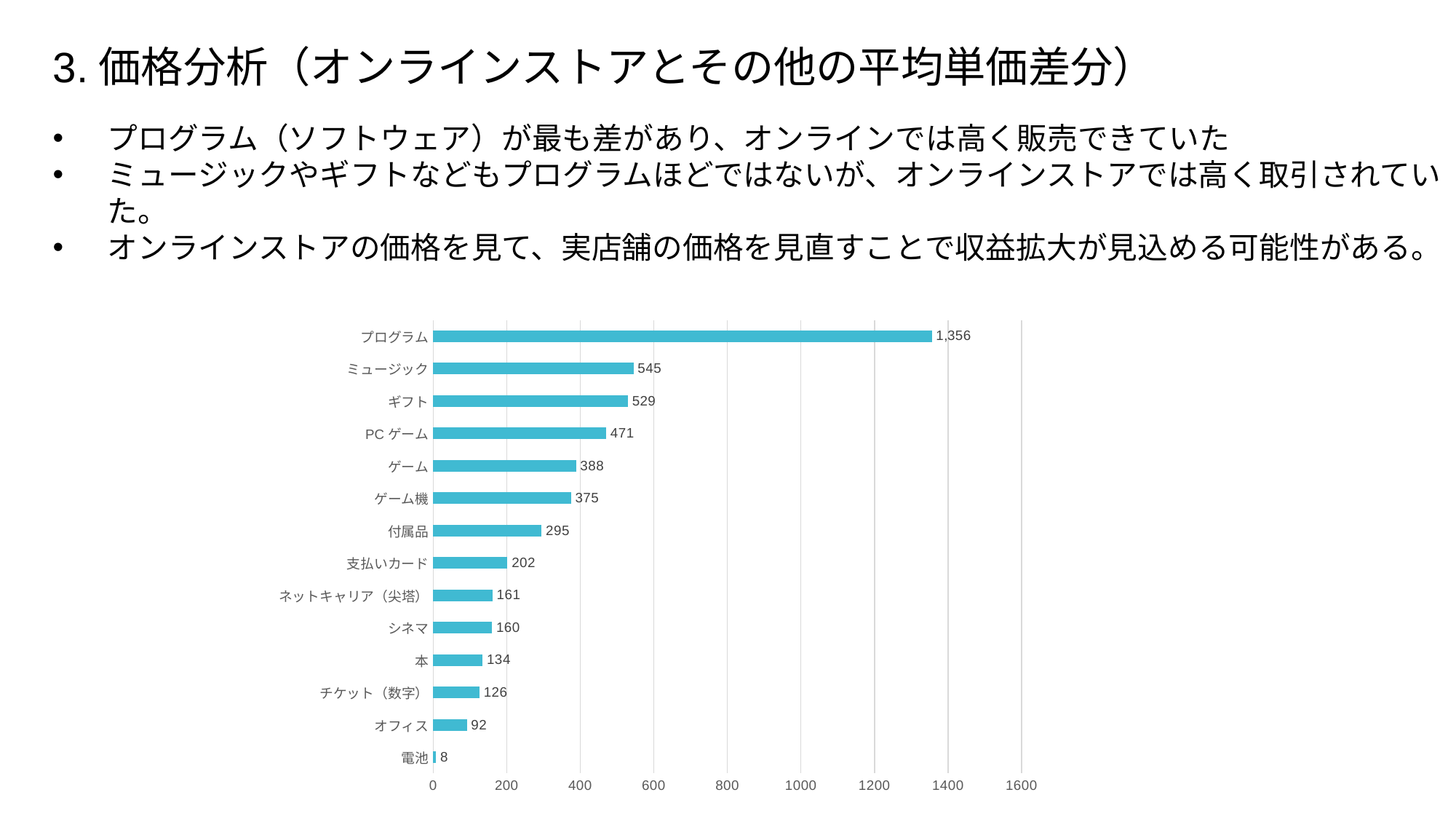

3.価格分析（オンラインストアとその他の平均単価差分）
プログラム（ソフトウェア）が最も差があり、オンラインでは高く販売できていた
ミュージックやギフトなどもプログラムほどではないが、オンラインストアでは高く取引されていた。
オンラインストアの価格を見て、実店舗の価格を見直すことで収益拡大が見込める可能性がある。

### Chart

| Category |  |
|---|---|
| 電池 | 7.721218073292604 |
| オフィス | 91.90917474606181 |
| チケット（数字） | 125.7592307345408 |
| 本 | 134.4422771495484 |
| シネマ | 160.1628874538923 |
| ネットキャリア（尖塔） | 161.1523929471033 |
| 支払いカード | 202.0064426253493 |
| 付属品 | 294.6434453438526 |
| ゲーム機 | 374.9497352611652 |
| ゲーム | 388.3274869488341 |
| PCゲーム | 470.5667012466888 |
| ギフト | 529.4794805937019 |
| ミュージック | 544.5762400485952 |
| プログラム | 1355.924825252989 |